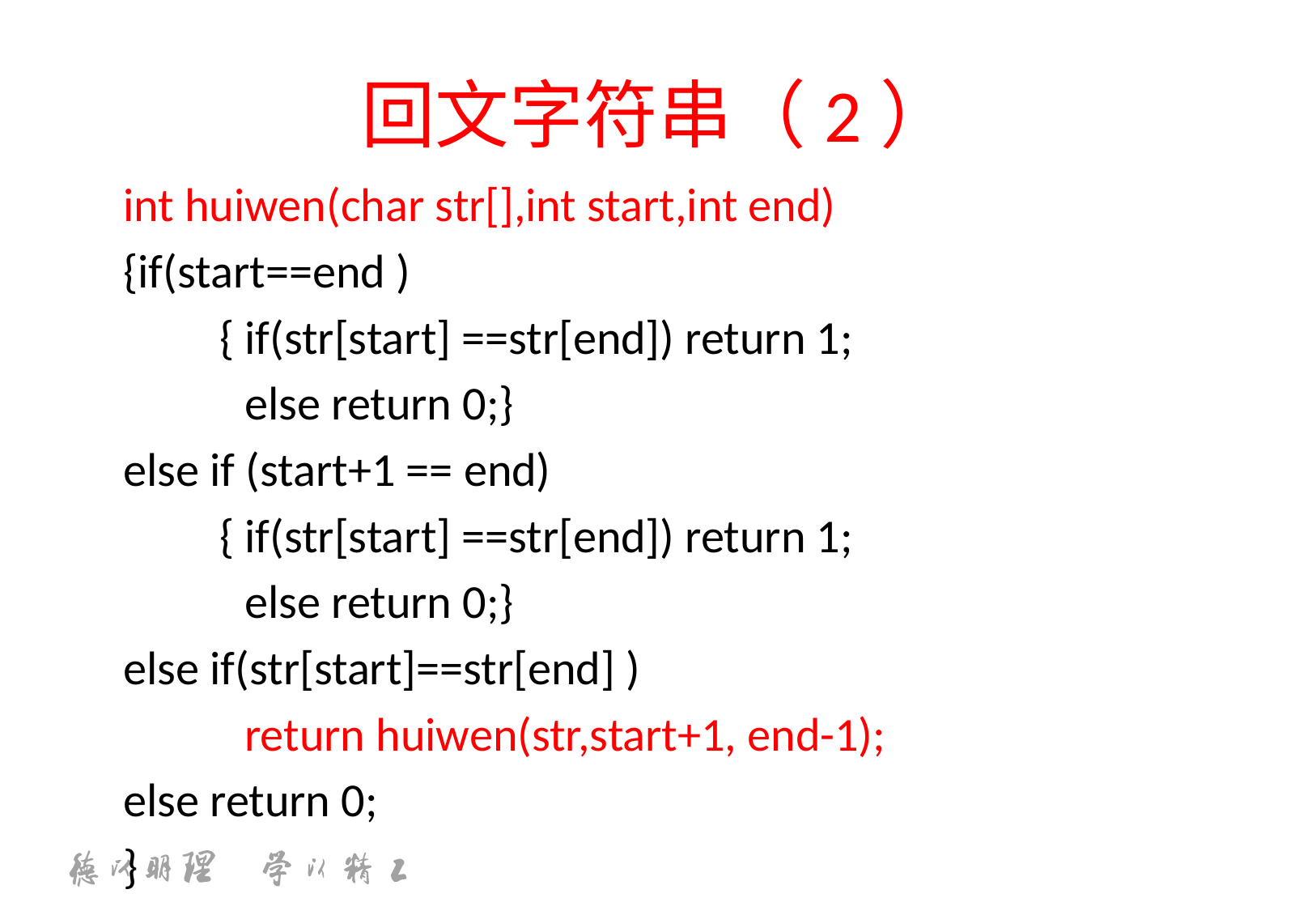

# 回文字符串（2）
int huiwen(char str[],int start,int end)
{if(start==end )
         {	if(str[start] ==str[end]) return 1;
	else return 0;}
else if (start+1 == end)
         {	if(str[start] ==str[end]) return 1;
	else return 0;}
else if(str[start]==str[end] )
	return huiwen(str,start+1, end-1);
else return 0;
}